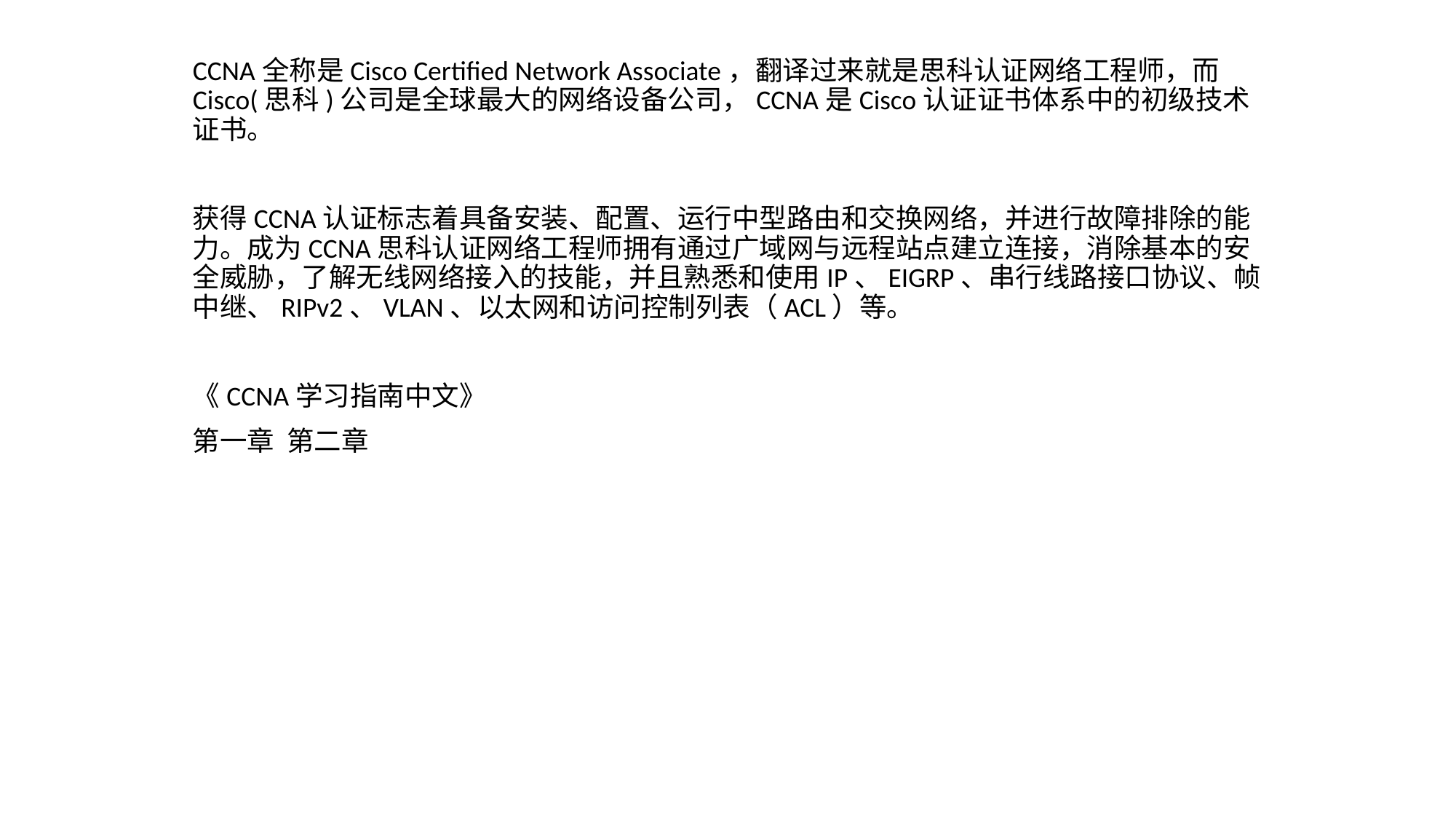

CCNA全称是Cisco Certified Network Associate，翻译过来就是思科认证网络工程师，而Cisco(思科)公司是全球最大的网络设备公司，CCNA是Cisco认证证书体系中的初级技术证书。

获得CCNA认证标志着具备安装、配置、运行中型路由和交换网络，并进行故障排除的能力。成为CCNA思科认证网络工程师拥有通过广域网与远程站点建立连接，消除基本的安全威胁，了解无线网络接入的技能，并且熟悉和使用IP、EIGRP、串行线路接口协议、帧中继、RIPv2、VLAN、以太网和访问控制列表（ACL）等。

《CCNA学习指南中文》
第一章  第二章